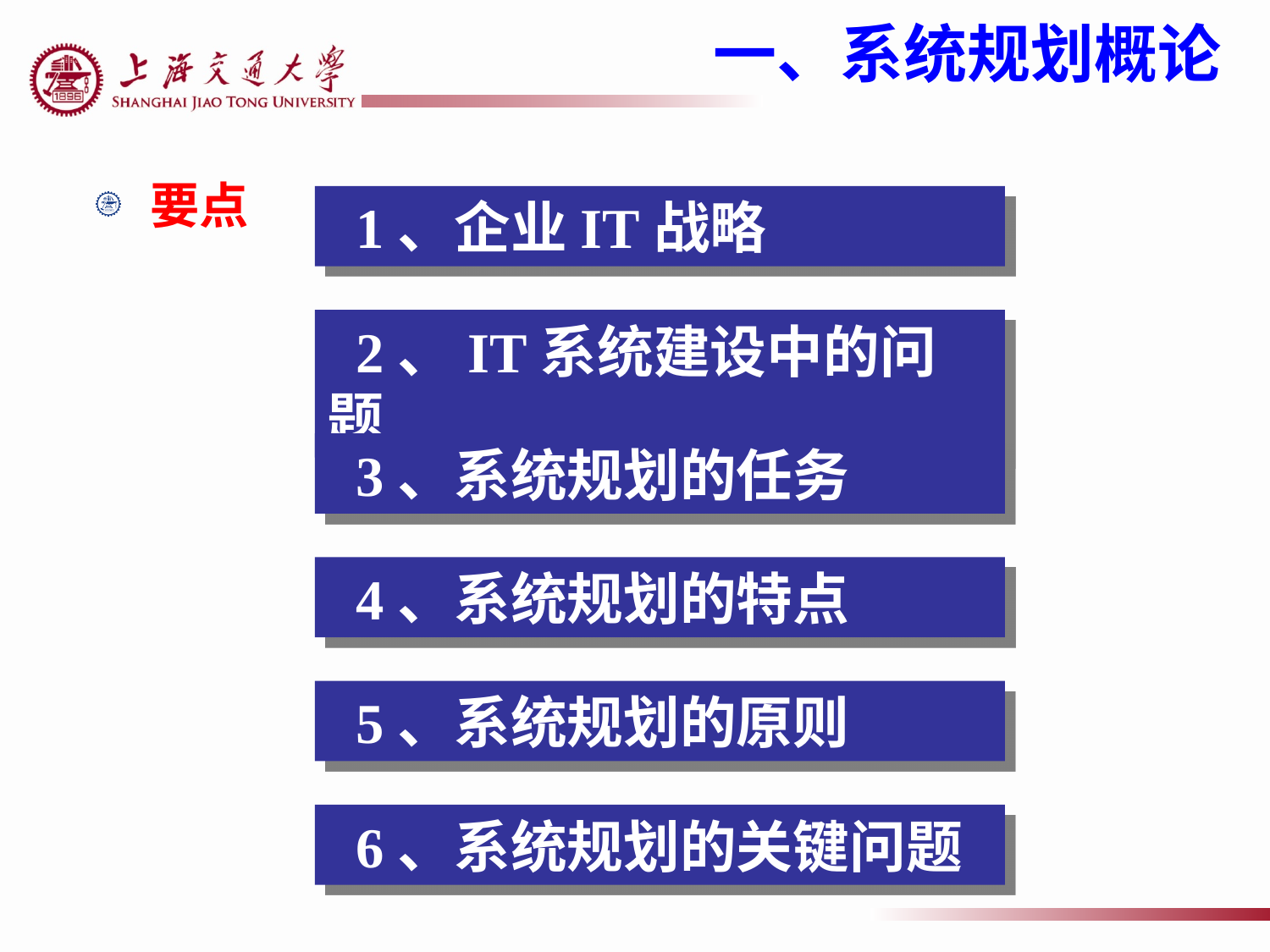

一、系统规划概论
要点
  1、企业IT战略
  2、IT系统建设中的问题
  3、系统规划的任务
  4、系统规划的特点
  5、系统规划的原则
  6、系统规划的关键问题